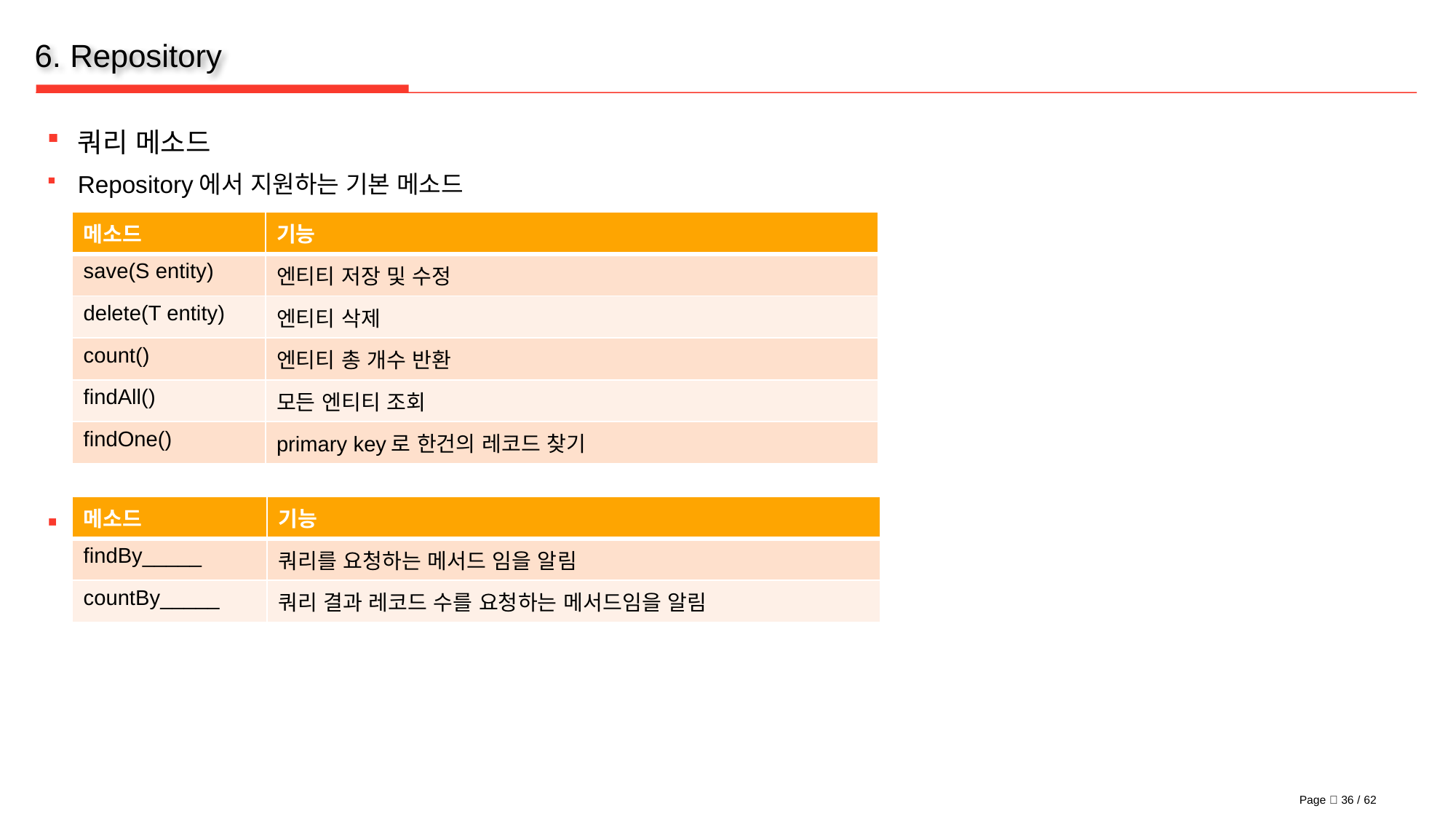

# 6. Repository
쿼리 메소드
Repository에서 지원하는 기본 메소드

 findBy, countBy Entity필드명 메소드

| 메소드 | 기능 |
| --- | --- |
| save(S entity) | 엔티티 저장 및 수정 |
| delete(T entity) | 엔티티 삭제 |
| count() | 엔티티 총 개수 반환 |
| findAll() | 모든 엔티티 조회 |
| findOne() | primary key로 한건의 레코드 찾기 |
| 메소드 | 기능 |
| --- | --- |
| findBy\_\_\_\_\_ | 쿼리를 요청하는 메서드 임을 알림 |
| countBy\_\_\_\_\_ | 쿼리 결과 레코드 수를 요청하는 메서드임을 알림 |